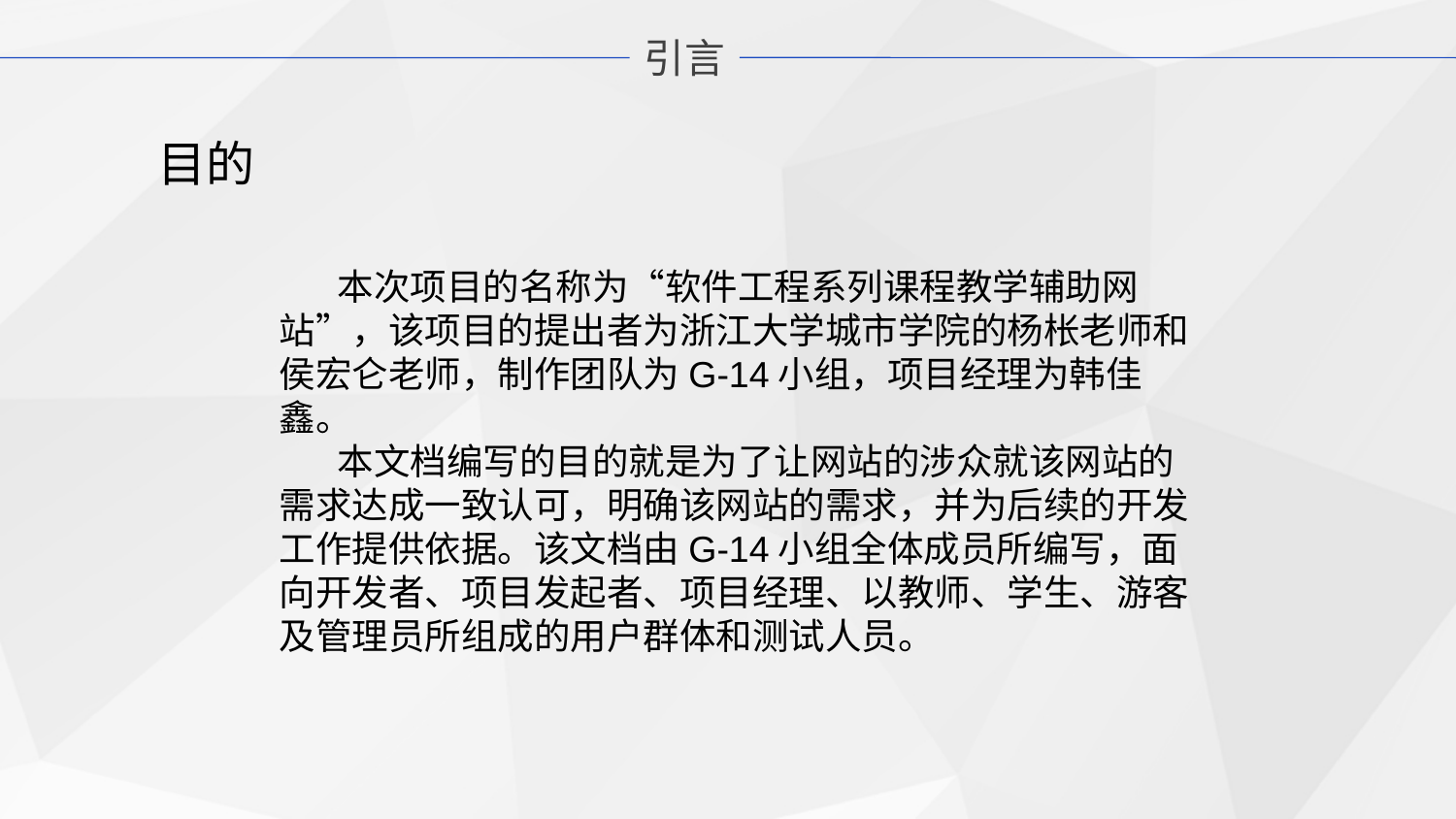

引言

目的
      本次项目的名称为“软件工程系列课程教学辅助网站”，该项目的提出者为浙江大学城市学院的杨枨老师和侯宏仑老师，制作团队为G-14小组，项目经理为韩佳鑫。
      本文档编写的目的就是为了让网站的涉众就该网站的需求达成一致认可，明确该网站的需求，并为后续的开发工作提供依据。该文档由G-14小组全体成员所编写，面向开发者、项目发起者、项目经理、以教师、学生、游客及管理员所组成的用户群体和测试人员。